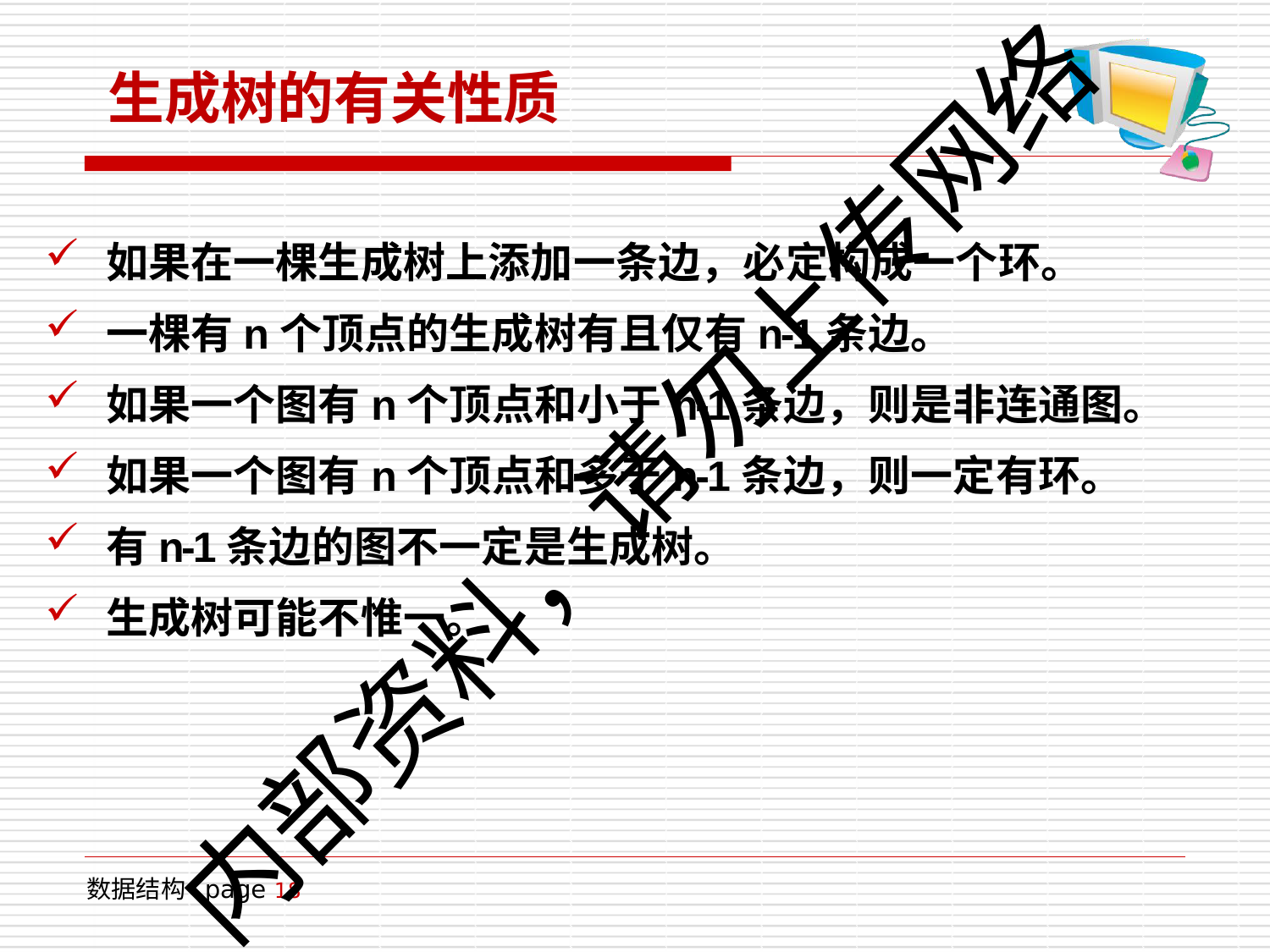

# 生成树的有关性质

如果在一棵生成树上添加一条边，必定构成一个环。
一棵有n个顶点的生成树有且仅有n-1条边。
如果一个图有n个顶点和小于n-1条边，则是非连通图。
如果一个图有n个顶点和多于n-1条边，则一定有环。
有n-1条边的图不一定是生成树。
生成树可能不惟一。
内部资料，请勿上传网络

数据结构 page 18